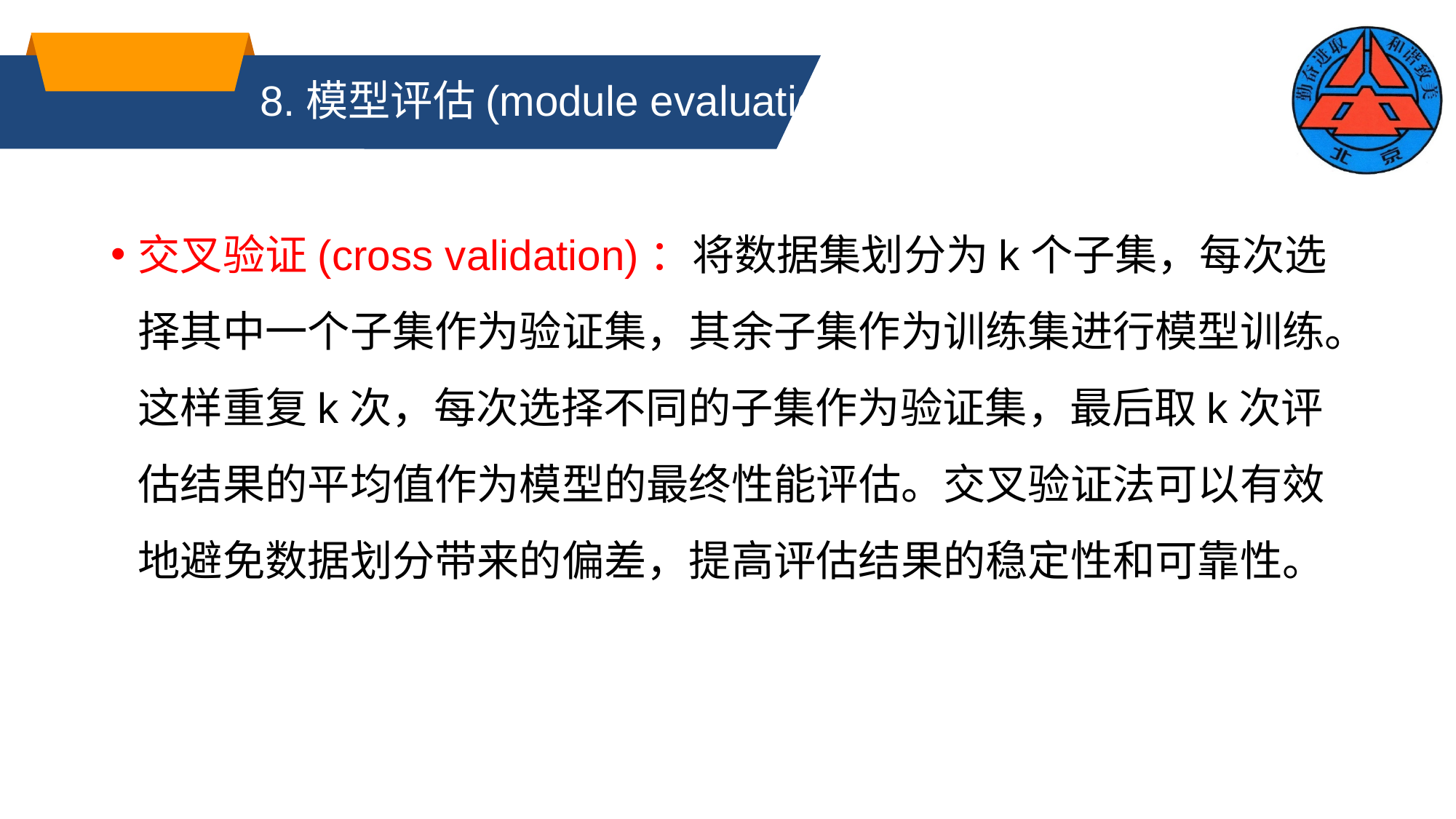

# 8.模型评估(module evaluation)
交叉验证(cross validation)：将数据集划分为k个子集，每次选择其中一个子集作为验证集，其余子集作为训练集进行模型训练。这样重复k次，每次选择不同的子集作为验证集，最后取k次评估结果的平均值作为模型的最终性能评估。交叉验证法可以有效地避免数据划分带来的偏差，提高评估结果的稳定性和可靠性。